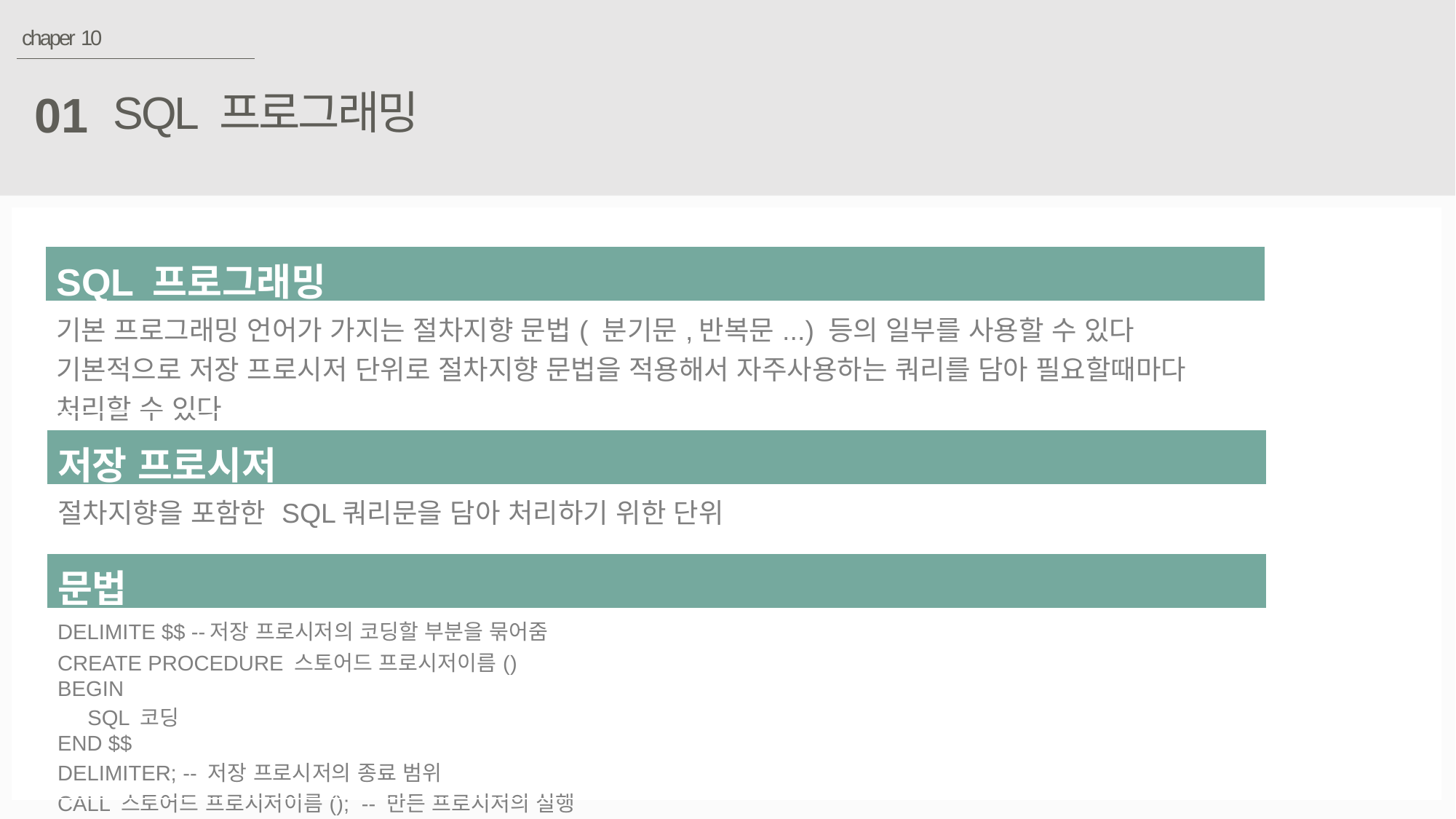

chaper  10
SQL 프로그래밍
01

| SQL 프로그래밍 |
| --- |
| 기본 프로그래밍 언어가 가지는 절차지향 문법( 분기문,반복문...) 등의 일부를 사용할 수 있다 기본적으로 저장 프로시저 단위로 절차지향 문법을 적용해서 자주사용하는 쿼리를 담아 필요할때마다 처리할 수 있다 |
| 저장 프로시저 |
| --- |
| 절차지향을 포함한 SQL쿼리문을 담아 처리하기 위한 단위 |
| 문법 |
| --- |
| DELIMITE $$ --저장 프로시저의 코딩할 부분을 묶어줌 CREATE PROCEDURE 스토어드 프로시저이름() BEGIN SQL 코딩 END $$ DELIMITER; -- 저장 프로시저의 종료 범위 CALL 스토어드 프로시저이름(); -- 만든 프로시저의 실행 |